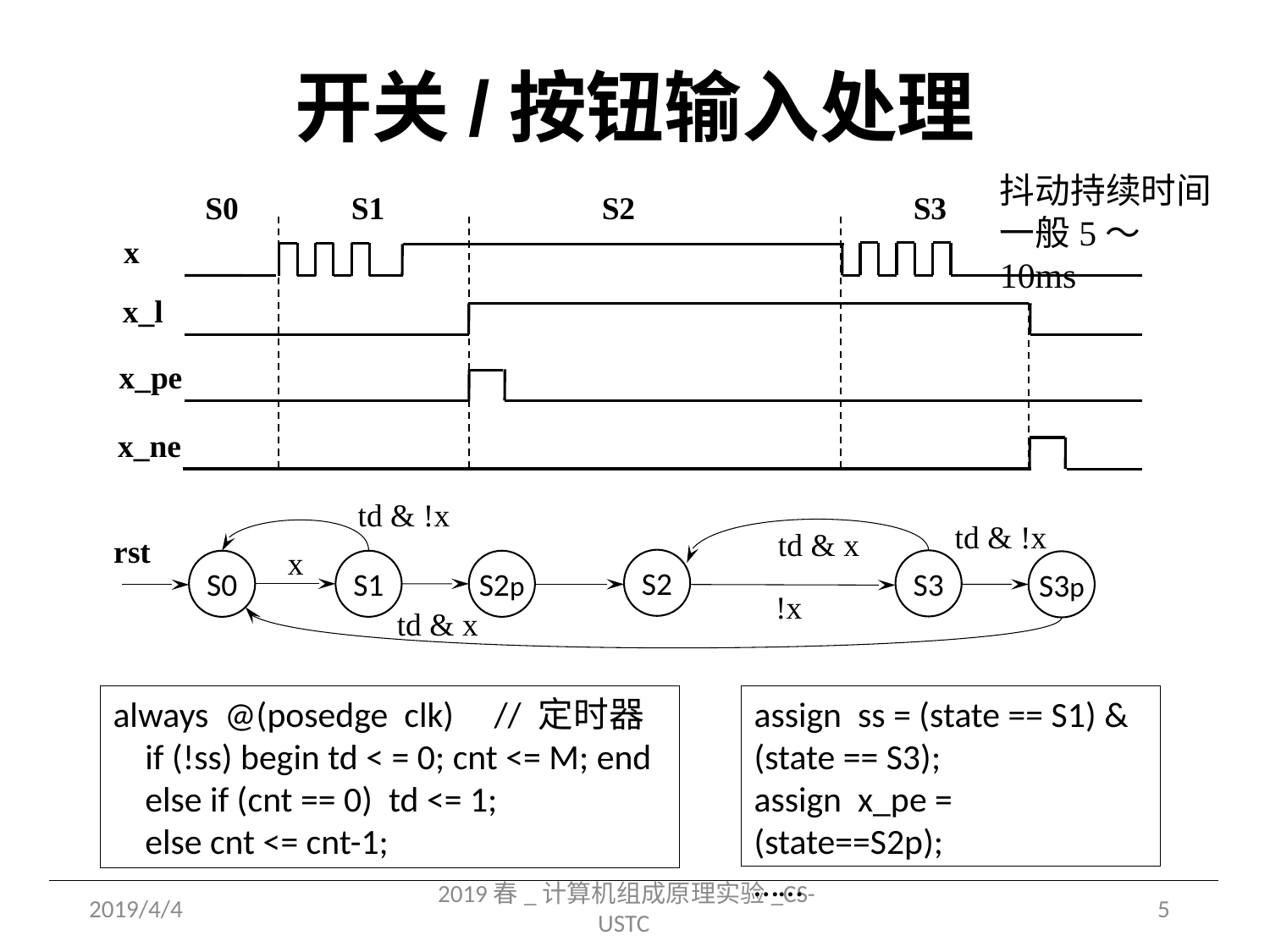

# 开关/按钮输入处理
抖动持续时间一般5～10ms
S0
S1
S2
S3
x
x_l
x_pe
x_ne
td & !x
td & !x
td & x
rst
x
S2
S3
S0
S1
S2p
S3p
!x
td & x
always  @(posedge  clk) 	// 定时器
    if (!ss) begin td < = 0; cnt <= M; end
    else if (cnt == 0)  td <= 1;
    else cnt <= cnt-1;
assign  ss = (state == S1) & (state == S3);
assign  x_pe = (state==S2p);
……
2019/4/4
2019春_计算机组成原理实验_CS-USTC
5